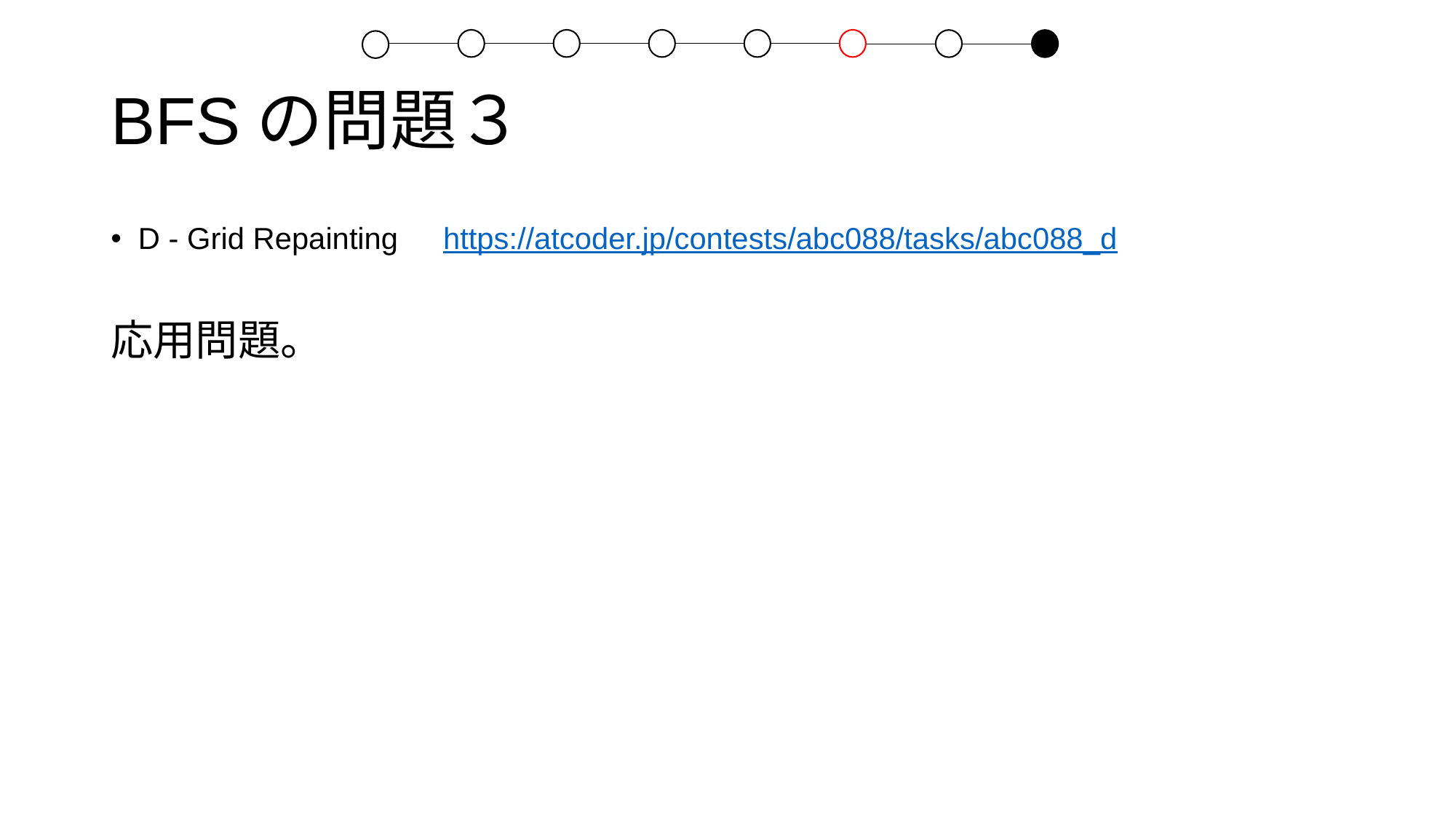

# BFSの問題３
D - Grid Repainting　https://atcoder.jp/contests/abc088/tasks/abc088_d

応用問題。